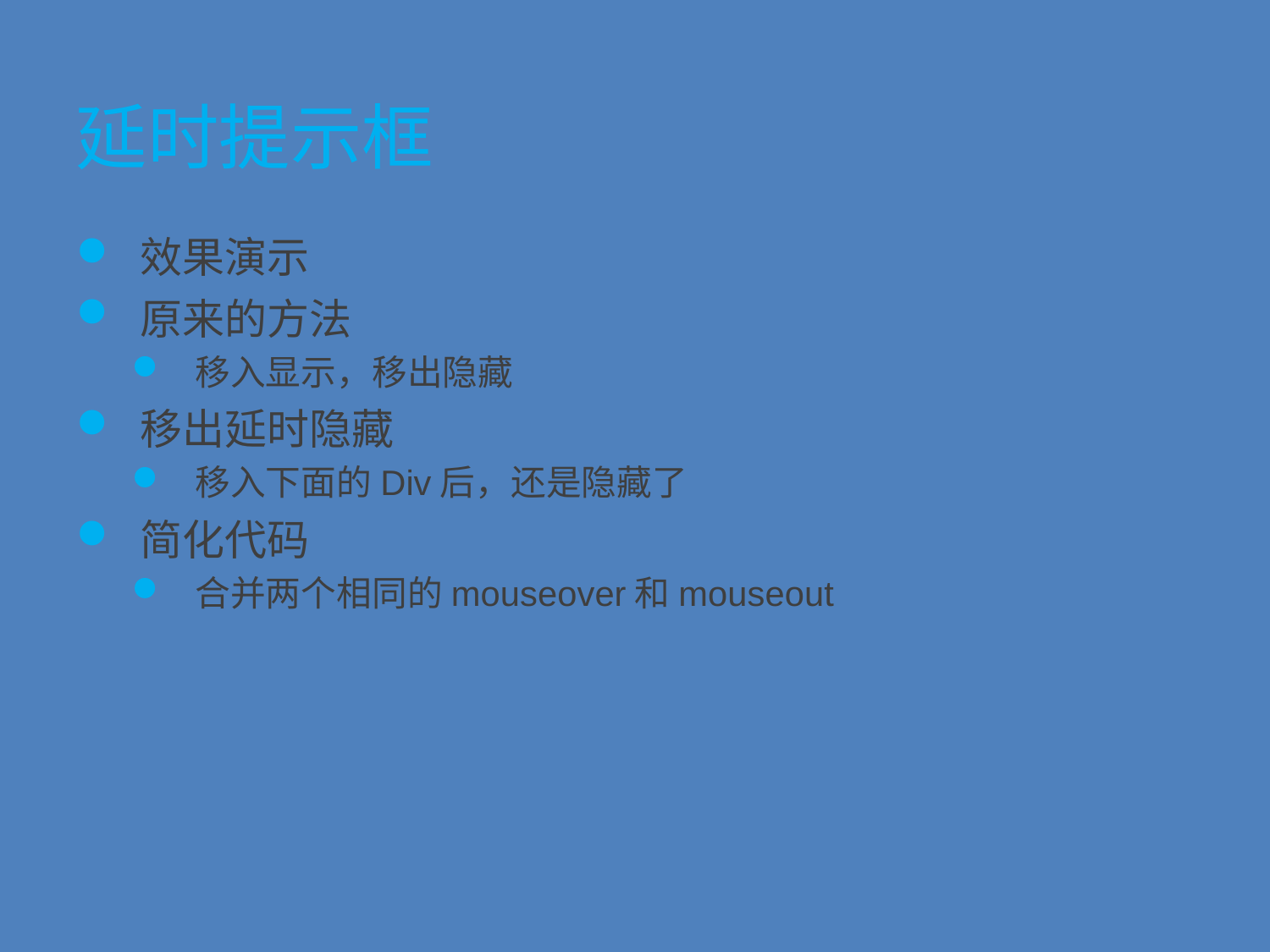

# 延时提示框
效果演示
原来的方法
移入显示，移出隐藏
移出延时隐藏
移入下面的Div后，还是隐藏了
简化代码
合并两个相同的mouseover和mouseout